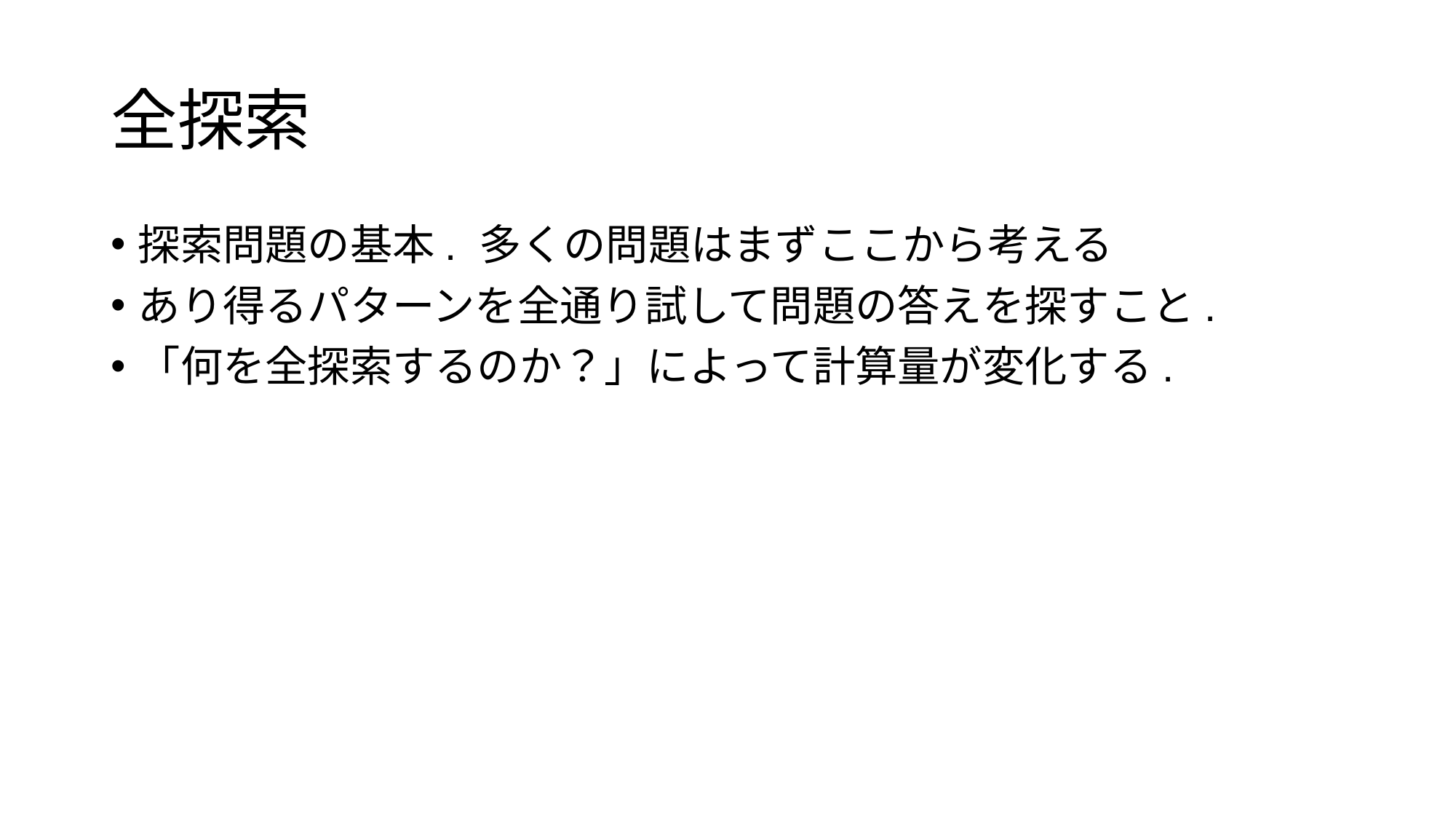

# 全探索
探索問題の基本. 多くの問題はまずここから考える
あり得るパターンを全通り試して問題の答えを探すこと.
「何を全探索するのか？」によって計算量が変化する.